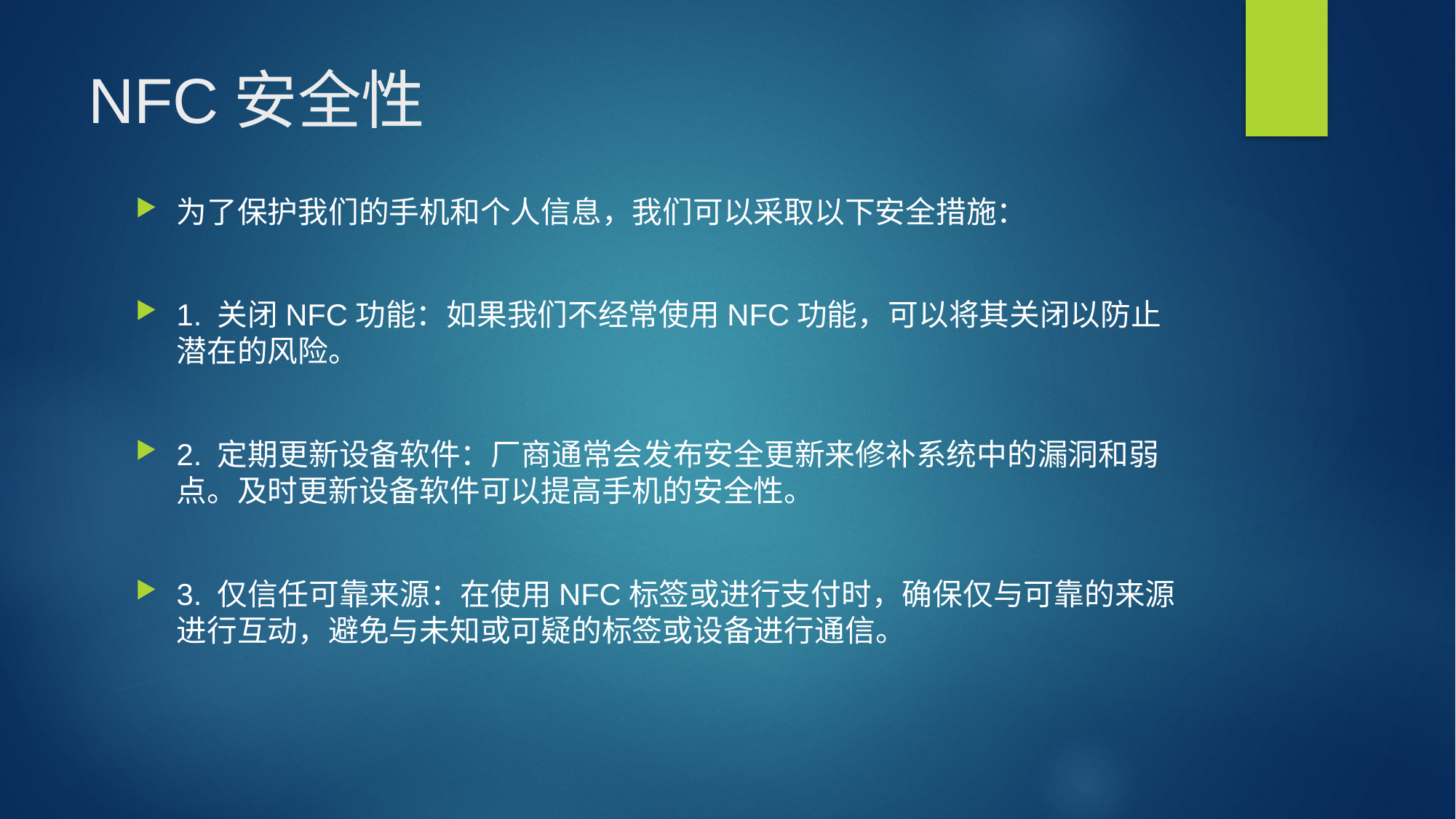

# NFC安全性
为了保护我们的手机和个人信息，我们可以采取以下安全措施：

1. 关闭NFC功能：如果我们不经常使用NFC功能，可以将其关闭以防止潜在的风险。

2. 定期更新设备软件：厂商通常会发布安全更新来修补系统中的漏洞和弱点。及时更新设备软件可以提高手机的安全性。

3. 仅信任可靠来源：在使用NFC标签或进行支付时，确保仅与可靠的来源进行互动，避免与未知或可疑的标签或设备进行通信。